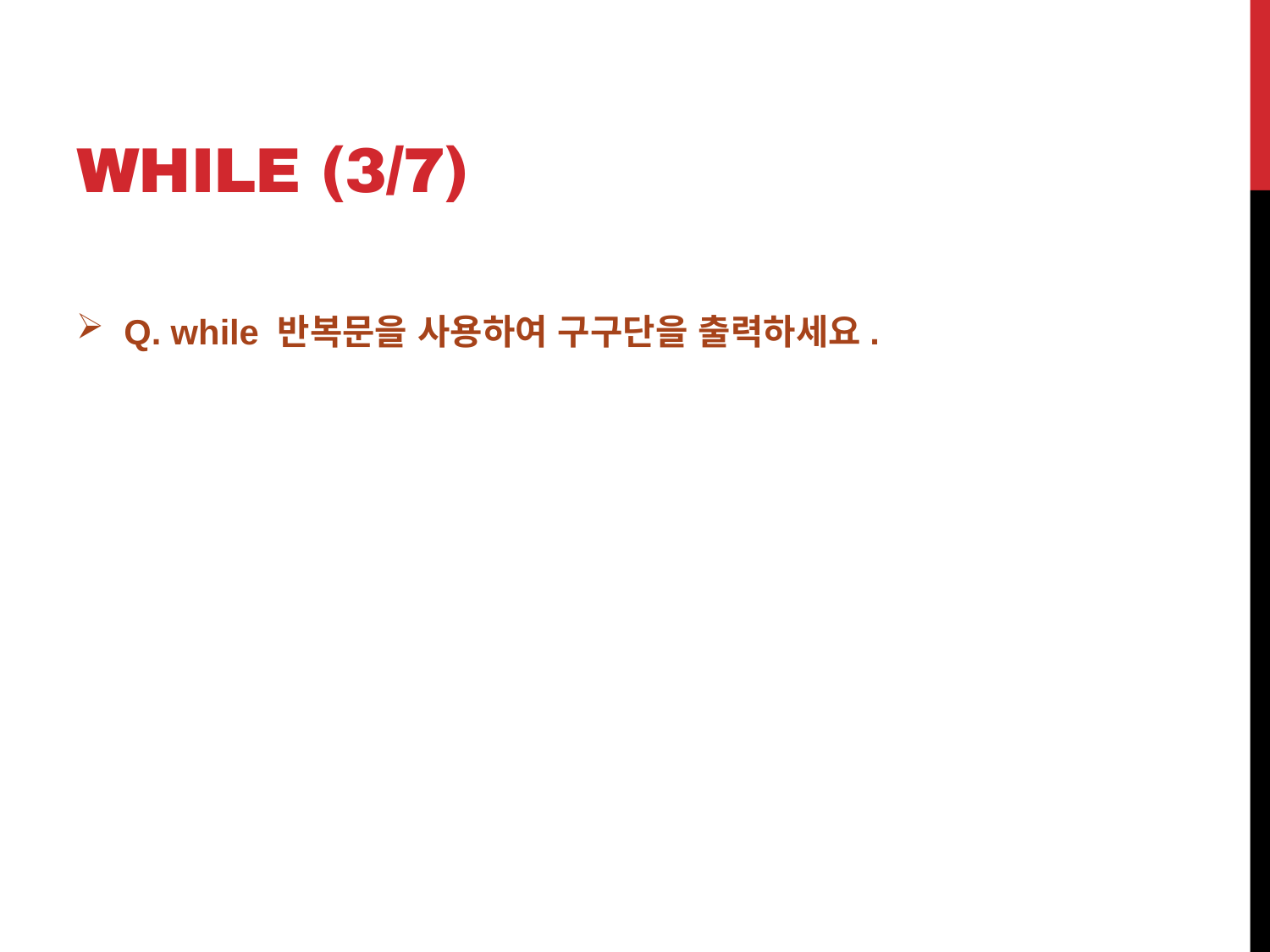

# while (3/7)

Q. while 반복문을 사용하여 구구단을 출력하세요.